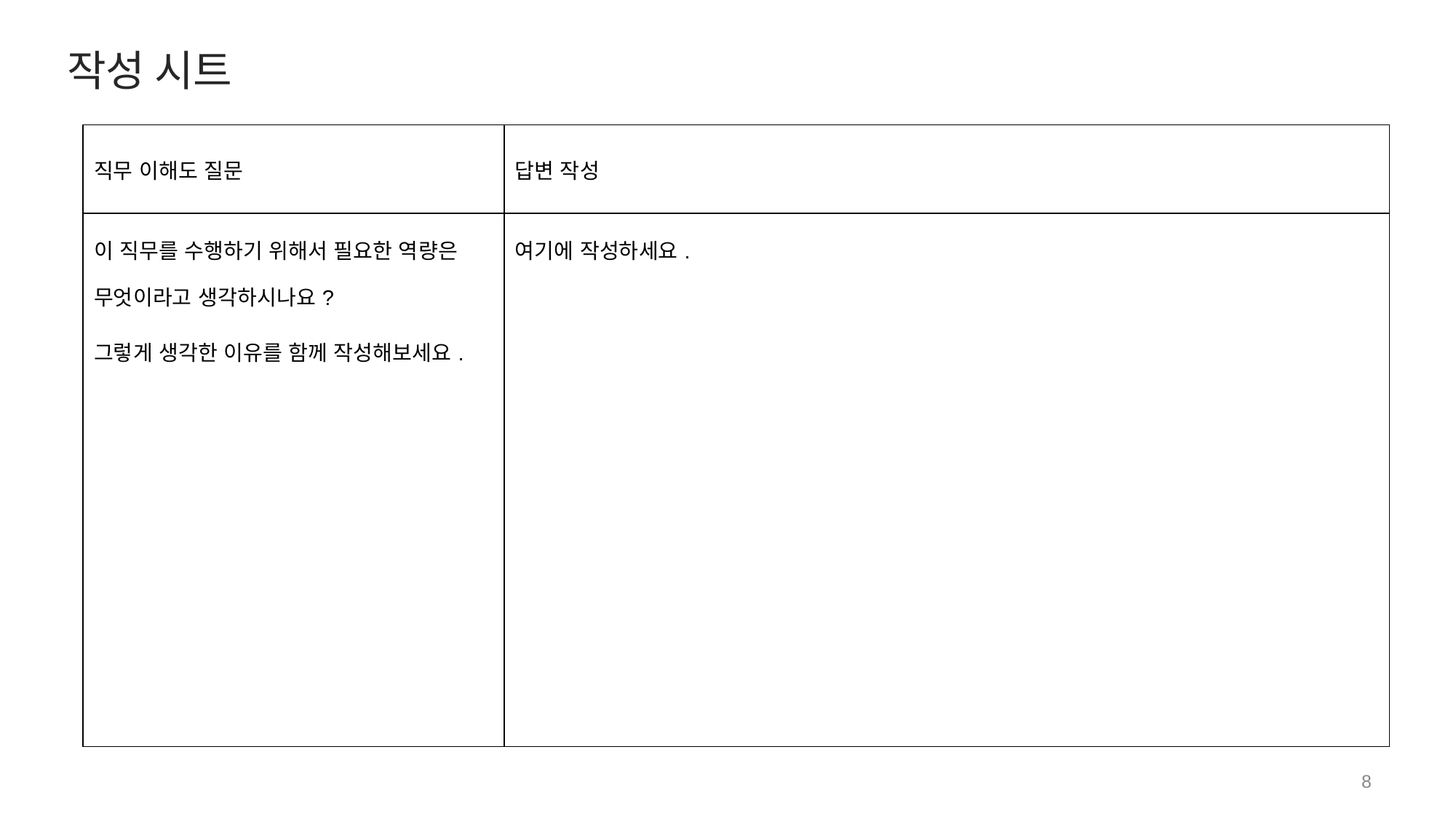

작성 시트
| 직무 이해도 질문 | 답변 작성 |
| --- | --- |
| 이 직무를 수행하기 위해서 필요한 역량은 무엇이라고 생각하시나요? 그렇게 생각한 이유를 함께 작성해보세요. | 여기에 작성하세요. |
8